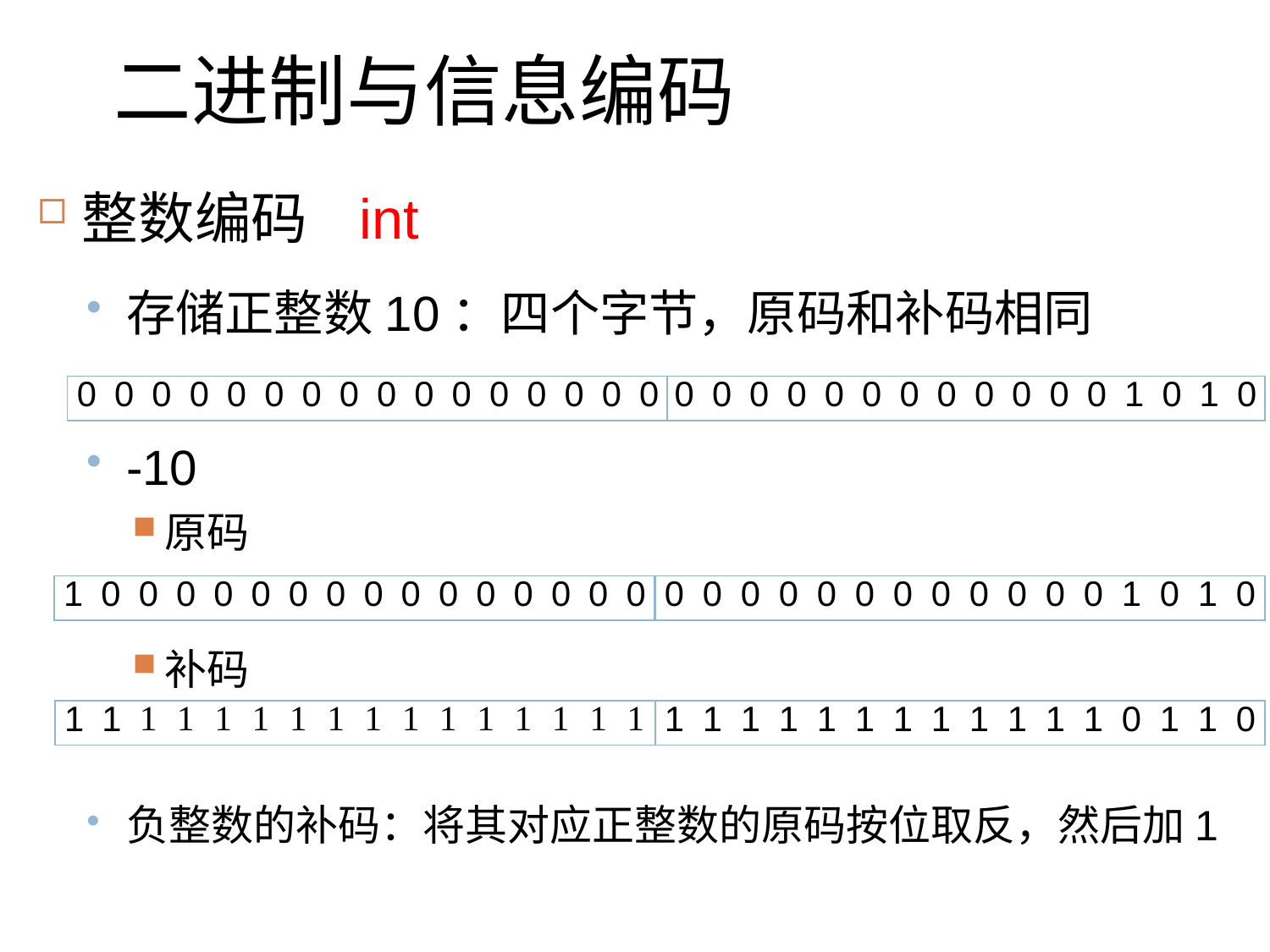

# 二进制与信息编码
整数编码   int
存储正整数10：四个字节，原码和补码相同

-10
原码

补码

负整数的补码：将其对应正整数的原码按位取反，然后加1
| 0 | 0 | 0 | 0 | 0 | 0 | 0 | 0 | 0 | 0 | 0 | 0 | 0 | 0 | 0 | 0 |
| --- | --- | --- | --- | --- | --- | --- | --- | --- | --- | --- | --- | --- | --- | --- | --- |
| 0 | 0 | 0 | 0 | 0 | 0 | 0 | 0 | 0 | 0 | 0 | 0 | 1 | 0 | 1 | 0 |
| --- | --- | --- | --- | --- | --- | --- | --- | --- | --- | --- | --- | --- | --- | --- | --- |
| 1 | 0 | 0 | 0 | 0 | 0 | 0 | 0 | 0 | 0 | 0 | 0 | 0 | 0 | 0 | 0 |
| --- | --- | --- | --- | --- | --- | --- | --- | --- | --- | --- | --- | --- | --- | --- | --- |
| 0 | 0 | 0 | 0 | 0 | 0 | 0 | 0 | 0 | 0 | 0 | 0 | 1 | 0 | 1 | 0 |
| --- | --- | --- | --- | --- | --- | --- | --- | --- | --- | --- | --- | --- | --- | --- | --- |
| 1 | 1 | 1 | 1 | 1 | 1 | 1 | 1 | 1 | 1 | 1 | 1 | 1 | 1 | 1 | 1 |
| --- | --- | --- | --- | --- | --- | --- | --- | --- | --- | --- | --- | --- | --- | --- | --- |
| 1 | 1 | 1 | 1 | 1 | 1 | 1 | 1 | 1 | 1 | 1 | 1 | 0 | 1 | 1 | 0 |
| --- | --- | --- | --- | --- | --- | --- | --- | --- | --- | --- | --- | --- | --- | --- | --- |